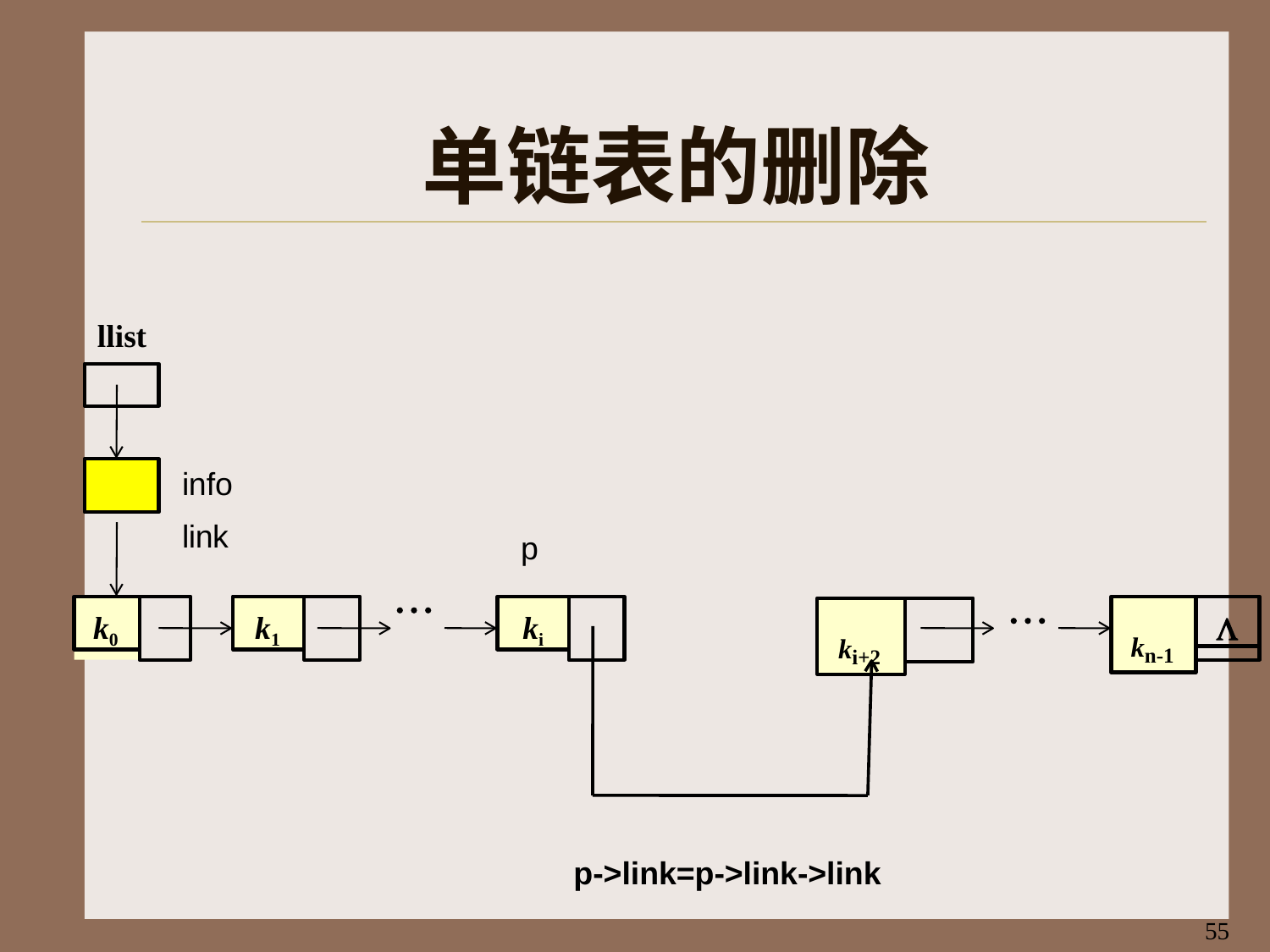

# 单链表的删除

llist

info  link

p
…

…

k0

k1

ki

kn-1

Λ
ki+2

p->link=p->link->link
55